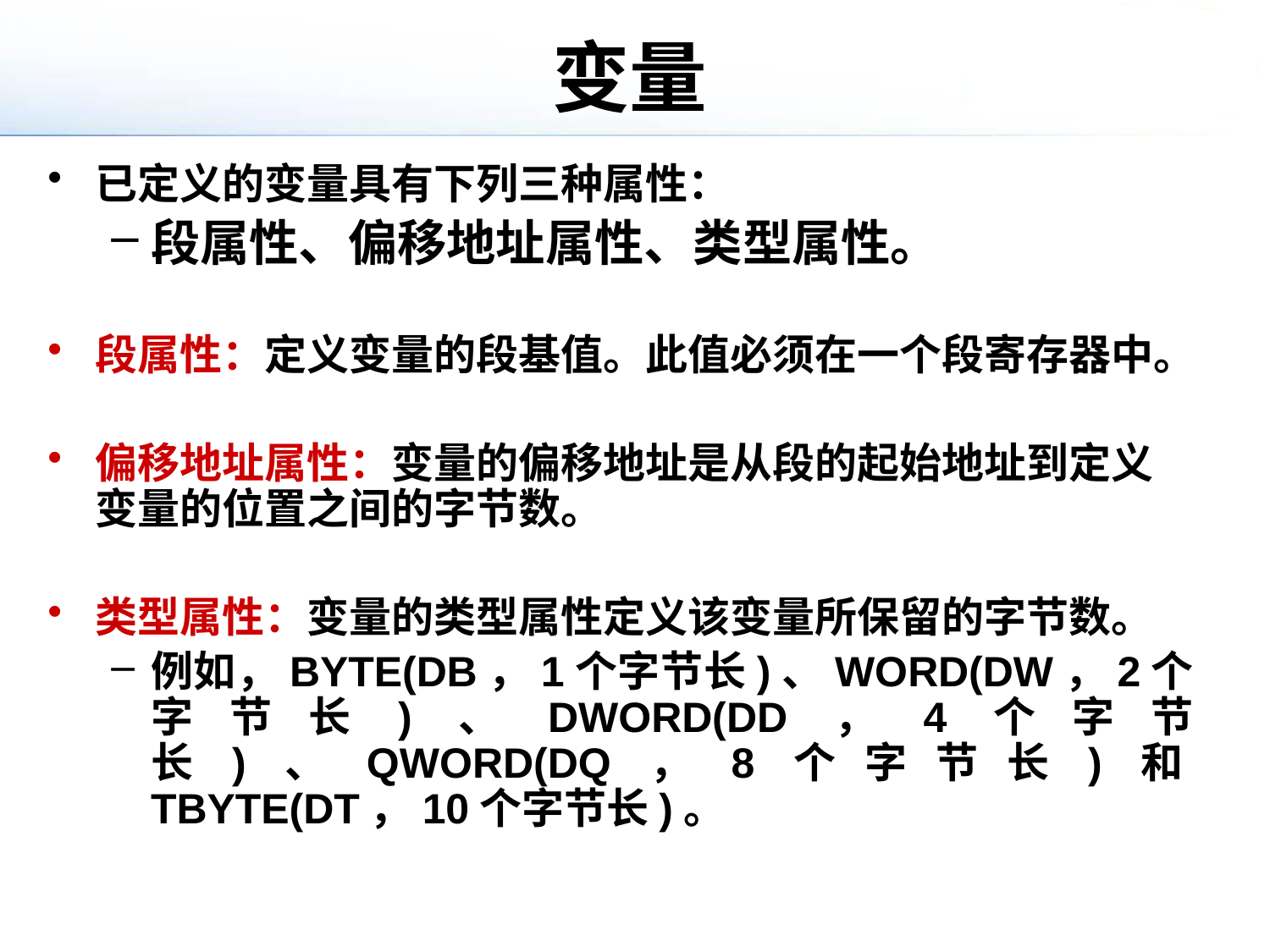

# 变量
已定义的变量具有下列三种属性：
段属性、偏移地址属性、类型属性。

段属性：定义变量的段基值。此值必须在一个段寄存器中。

偏移地址属性：变量的偏移地址是从段的起始地址到定义变量的位置之间的字节数。

类型属性：变量的类型属性定义该变量所保留的字节数。
例如，BYTE(DB，1个字节长)、WORD(DW，2个字节长)、DWORD(DD，4个字节长)、QWORD(DQ，8个字节长)和TBYTE(DT，10个字节长)。